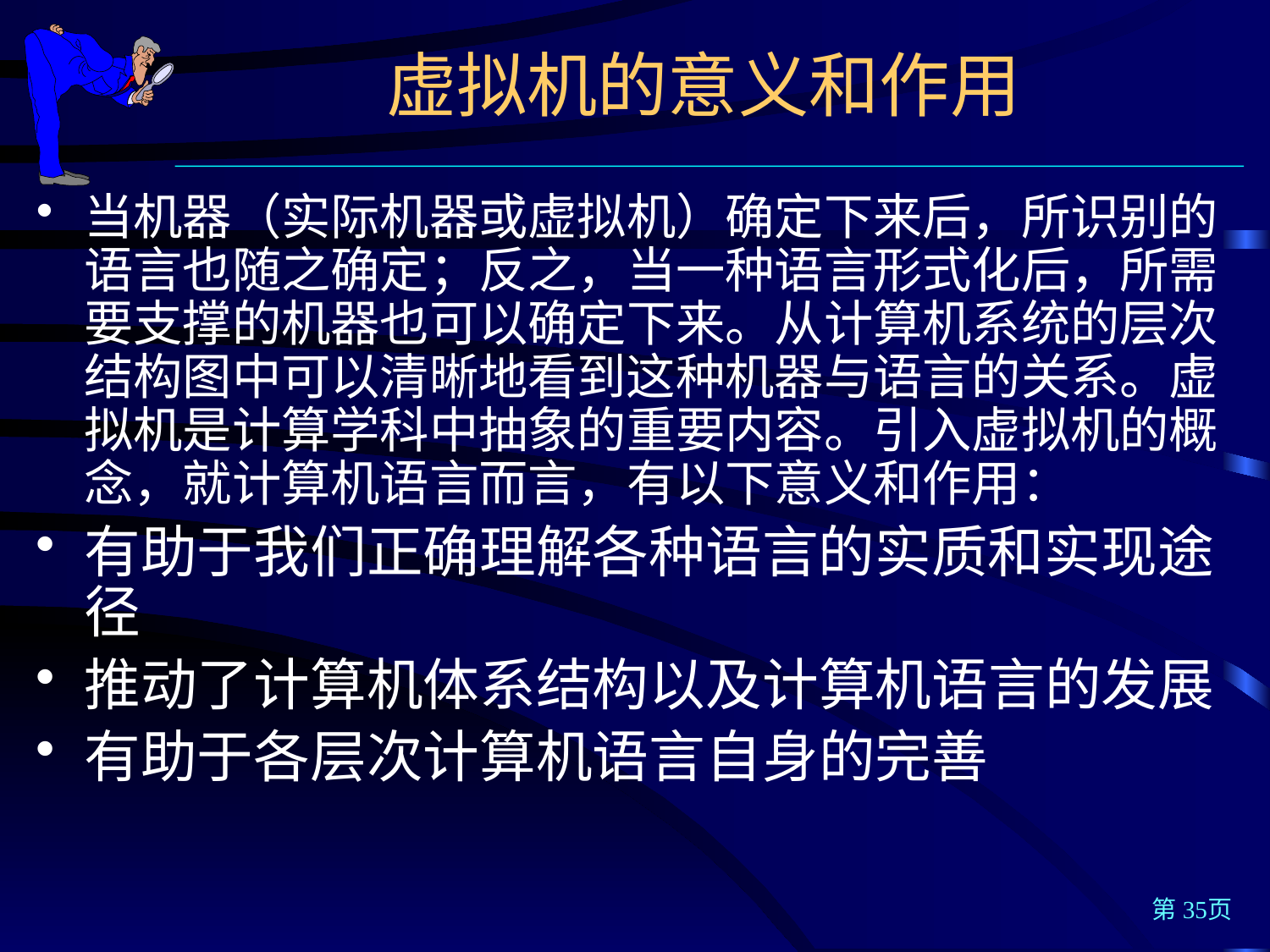

虚拟机的意义和作用
当机器（实际机器或虚拟机）确定下来后，所识别的语言也随之确定；反之，当一种语言形式化后，所需要支撑的机器也可以确定下来。从计算机系统的层次结构图中可以清晰地看到这种机器与语言的关系。虚拟机是计算学科中抽象的重要内容。引入虚拟机的概念，就计算机语言而言，有以下意义和作用：
有助于我们正确理解各种语言的实质和实现途径
推动了计算机体系结构以及计算机语言的发展
有助于各层次计算机语言自身的完善
第35页